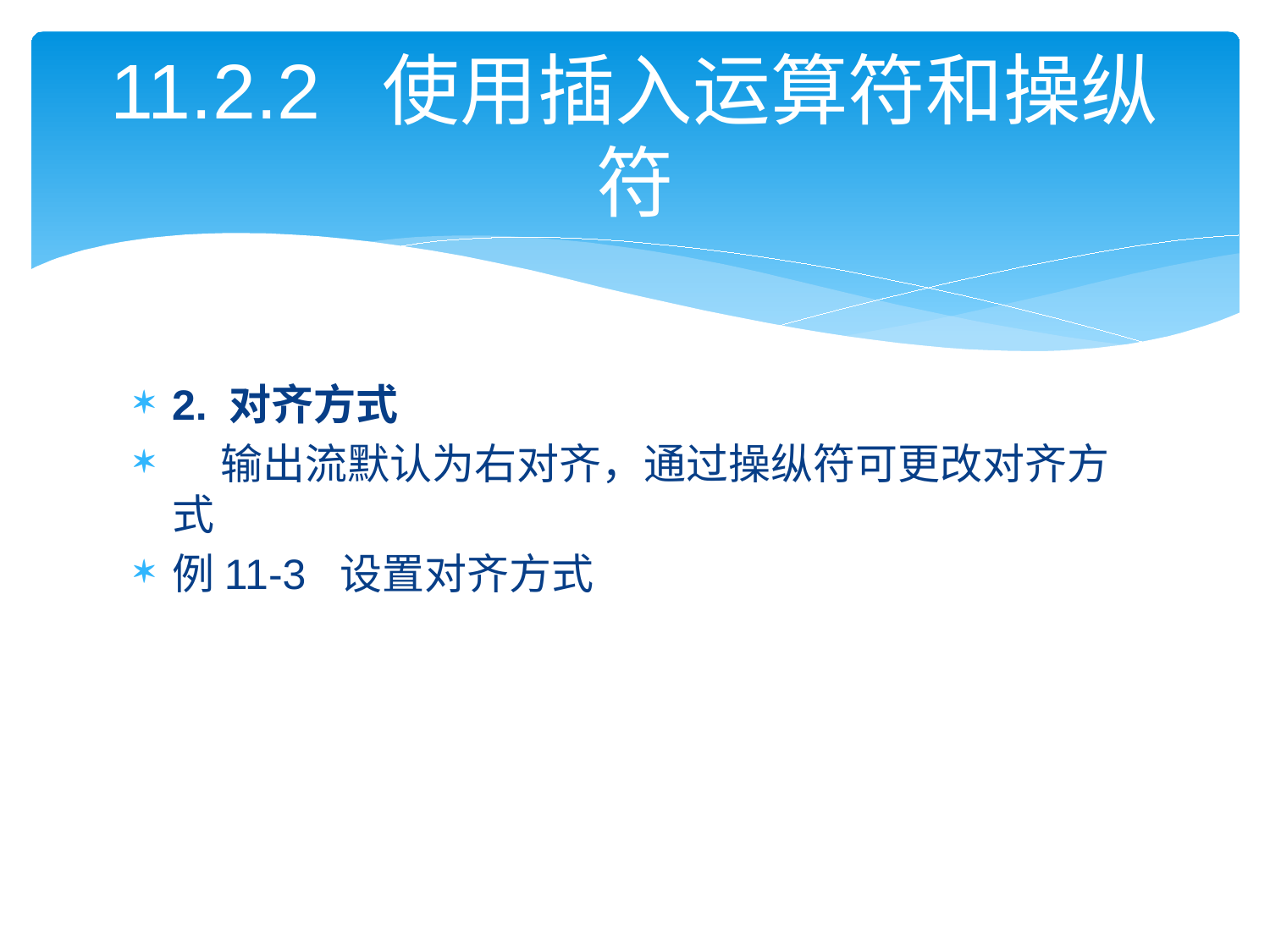

# 11.2.2  使用插入运算符和操纵符
2. 对齐方式
    输出流默认为右对齐，通过操纵符可更改对齐方式
例11-3  设置对齐方式